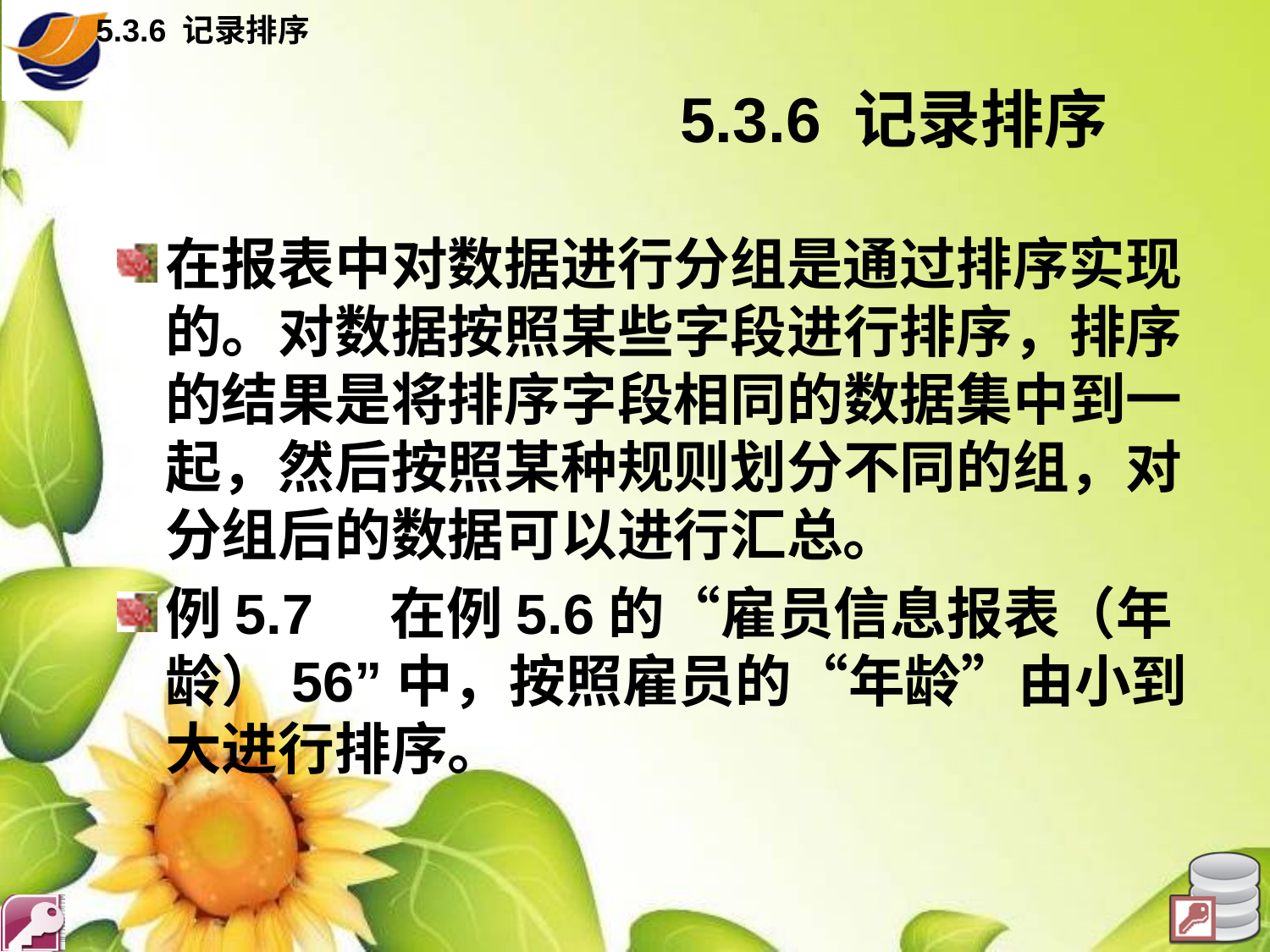

5.3.6 记录排序
# 5.3.6 记录排序
在报表中对数据进行分组是通过排序实现的。对数据按照某些字段进行排序，排序的结果是将排序字段相同的数据集中到一起，然后按照某种规则划分不同的组，对分组后的数据可以进行汇总。
例5.7    在例5.6的“雇员信息报表（年龄）56”中，按照雇员的“年龄”由小到大进行排序。